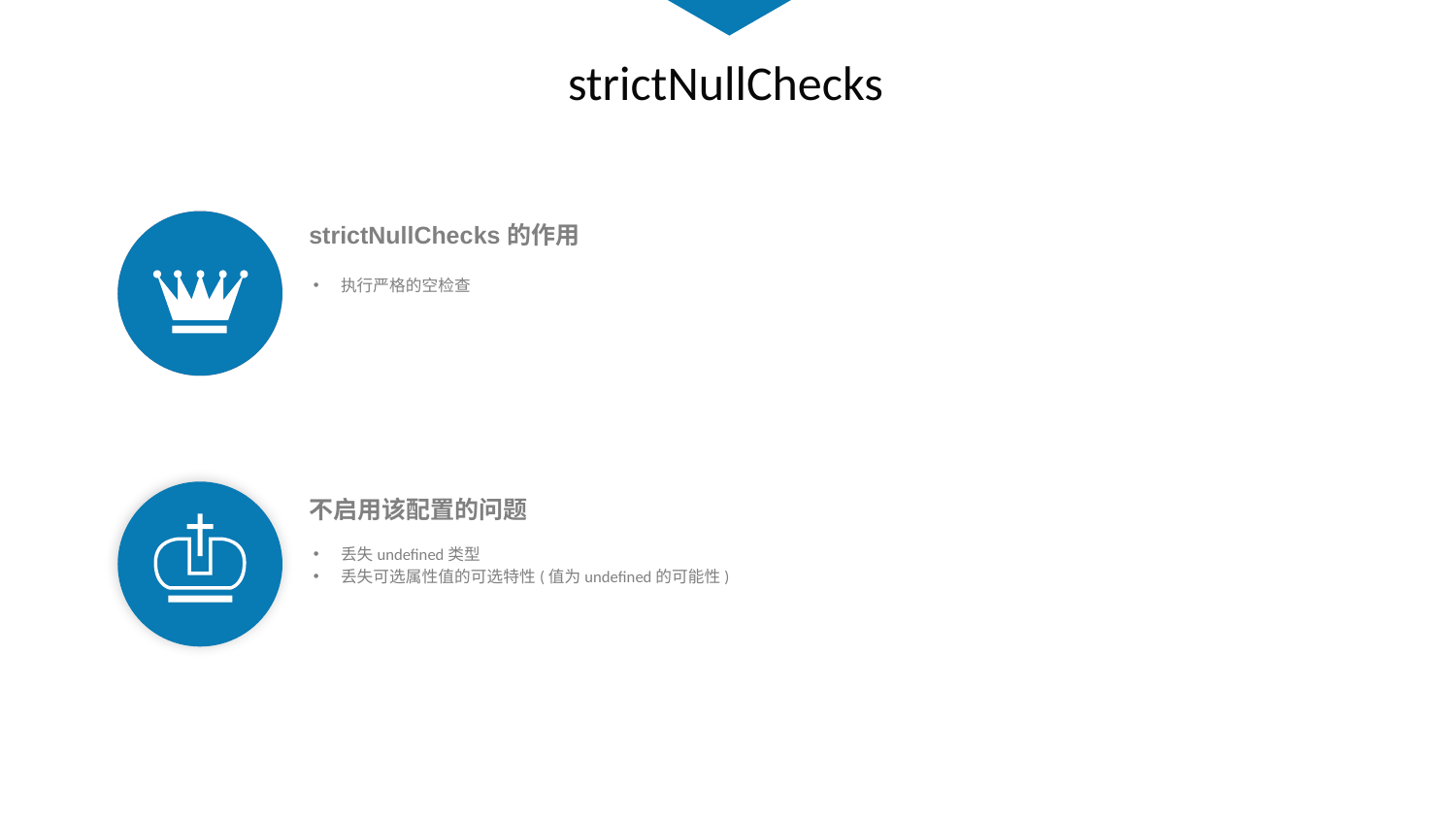

strictNullChecks
strictNullChecks的作用
执行严格的空检查

不启用该配置的问题
丢失undefined类型
丢失可选属性值的可选特性(值为undefined的可能性)